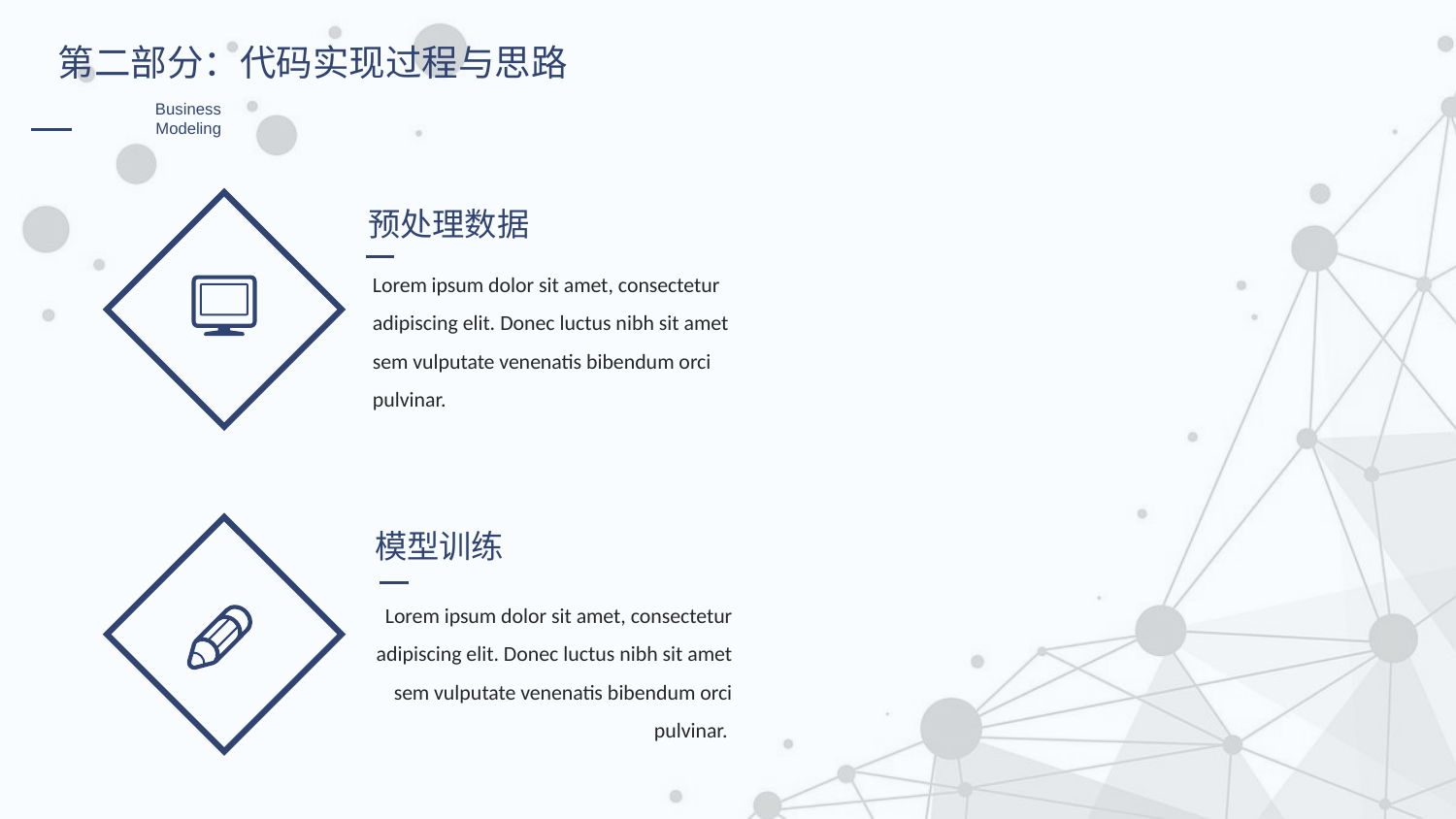

第二部分：代码实现过程与思路

Business Modeling

预处理数据
Lorem ipsum dolor sit amet, consectetur adipiscing elit. Donec luctus nibh sit amet sem vulputate venenatis bibendum orci pulvinar.

模型训练
Lorem ipsum dolor sit amet, consectetur adipiscing elit. Donec luctus nibh sit amet sem vulputate venenatis bibendum orci pulvinar.